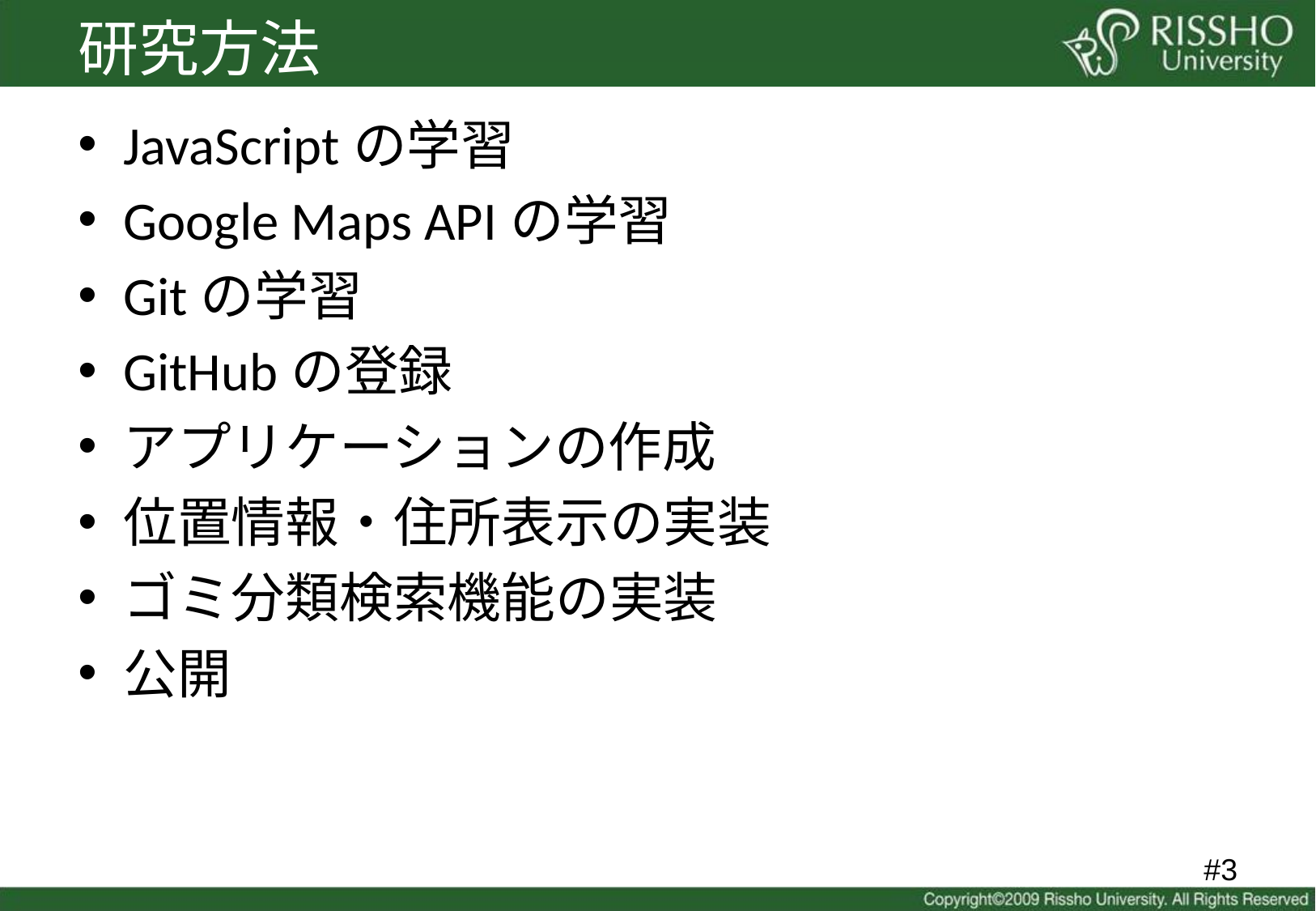

# 研究方法
JavaScriptの学習
Google Maps APIの学習
Gitの学習
GitHubの登録
アプリケーションの作成
位置情報・住所表示の実装
ゴミ分類検索機能の実装
公開